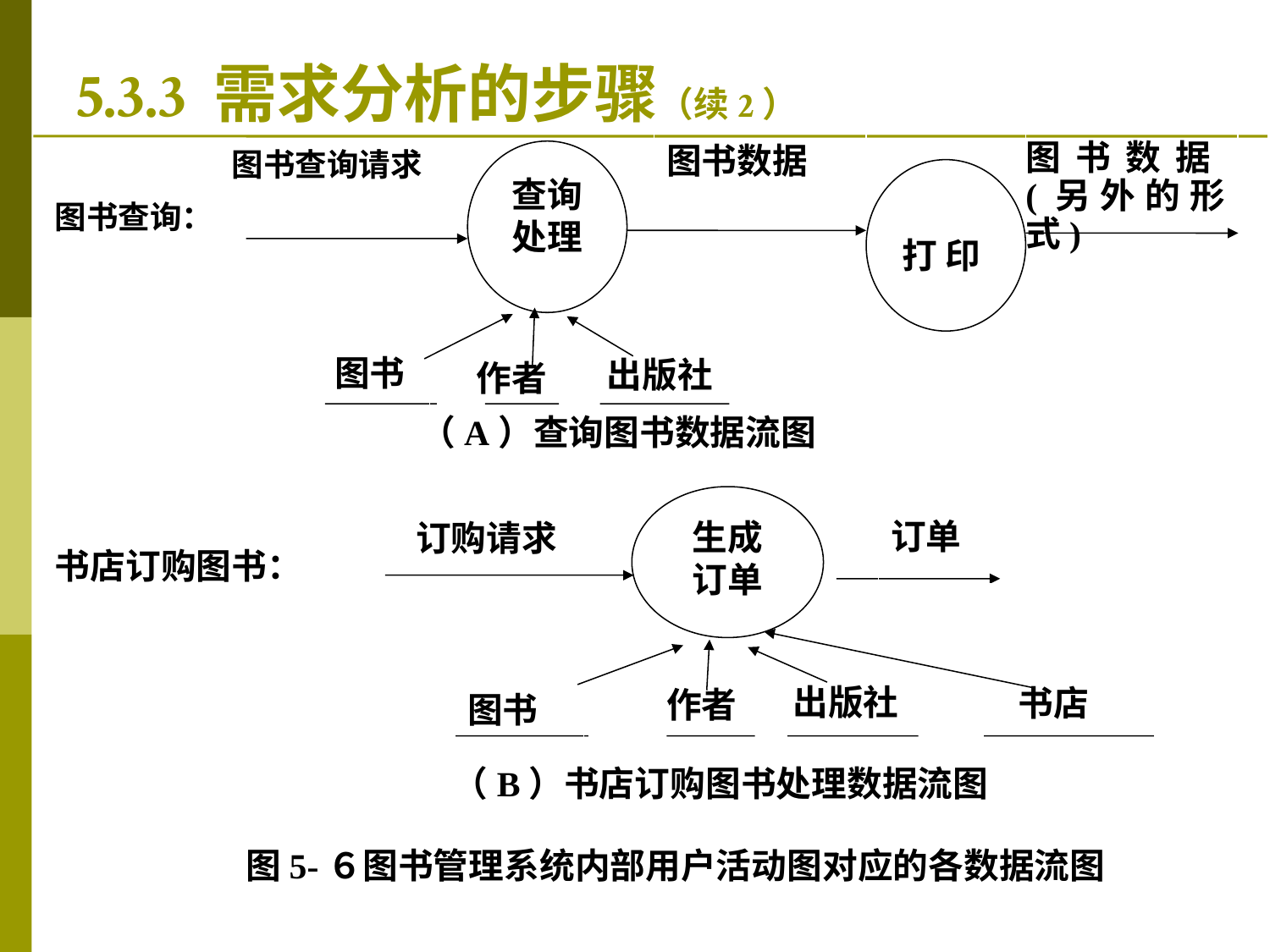

# 5.3.3 需求分析的步骤（续2）
图书数据
图书数据
(另外的形式)
图书查询请求
查询
处理

打 印
图书查询：

图书
出版社
作者

（A）查询图书数据流图
生成
订单
订单
订购请求
书店订购图书：

出版社
作者
图书

书店

（B）书店订购图书处理数据流图
图5-６图书管理系统内部用户活动图对应的各数据流图